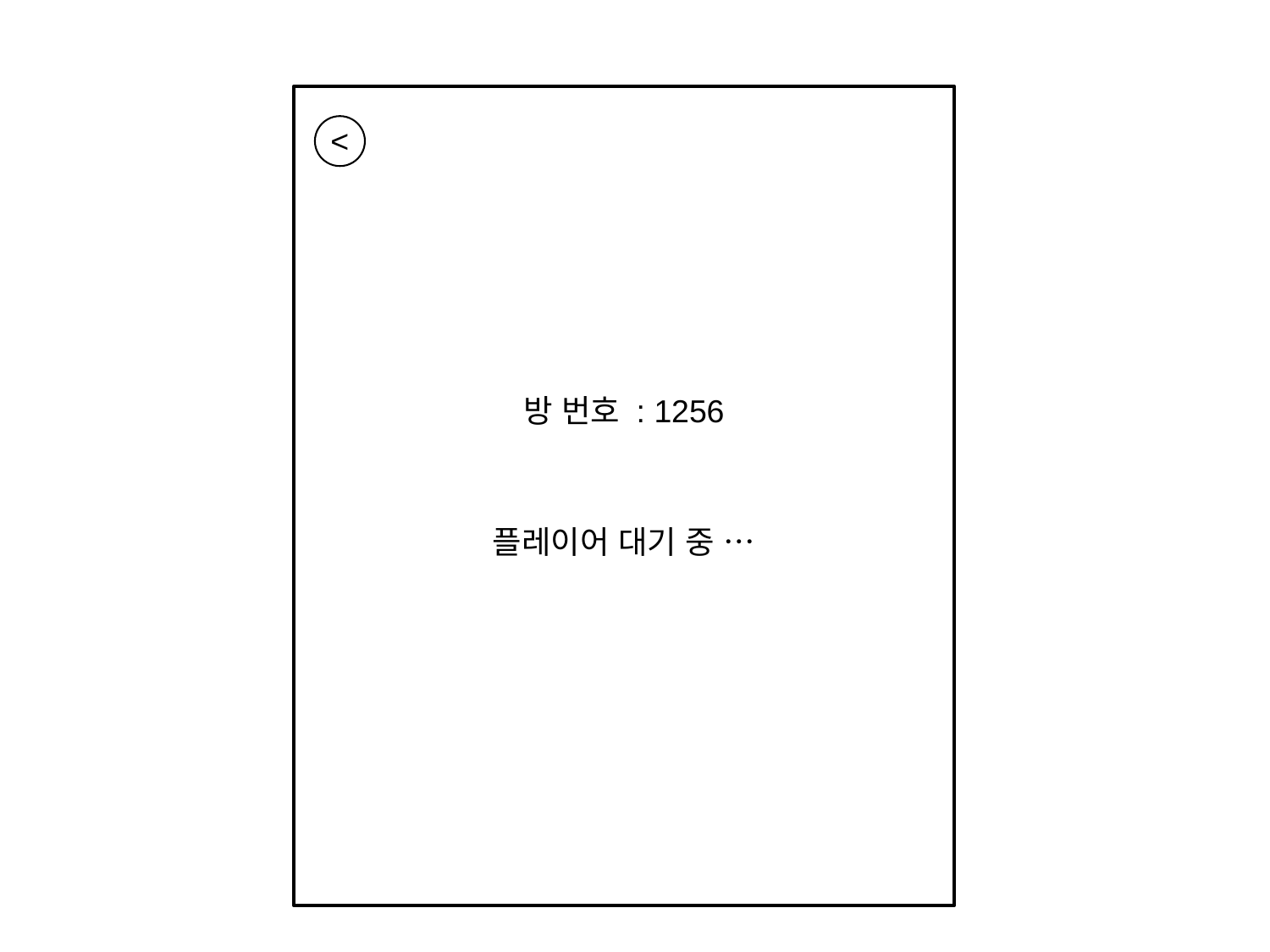

<

방 번호 : 1256
플레이어 대기 중 …